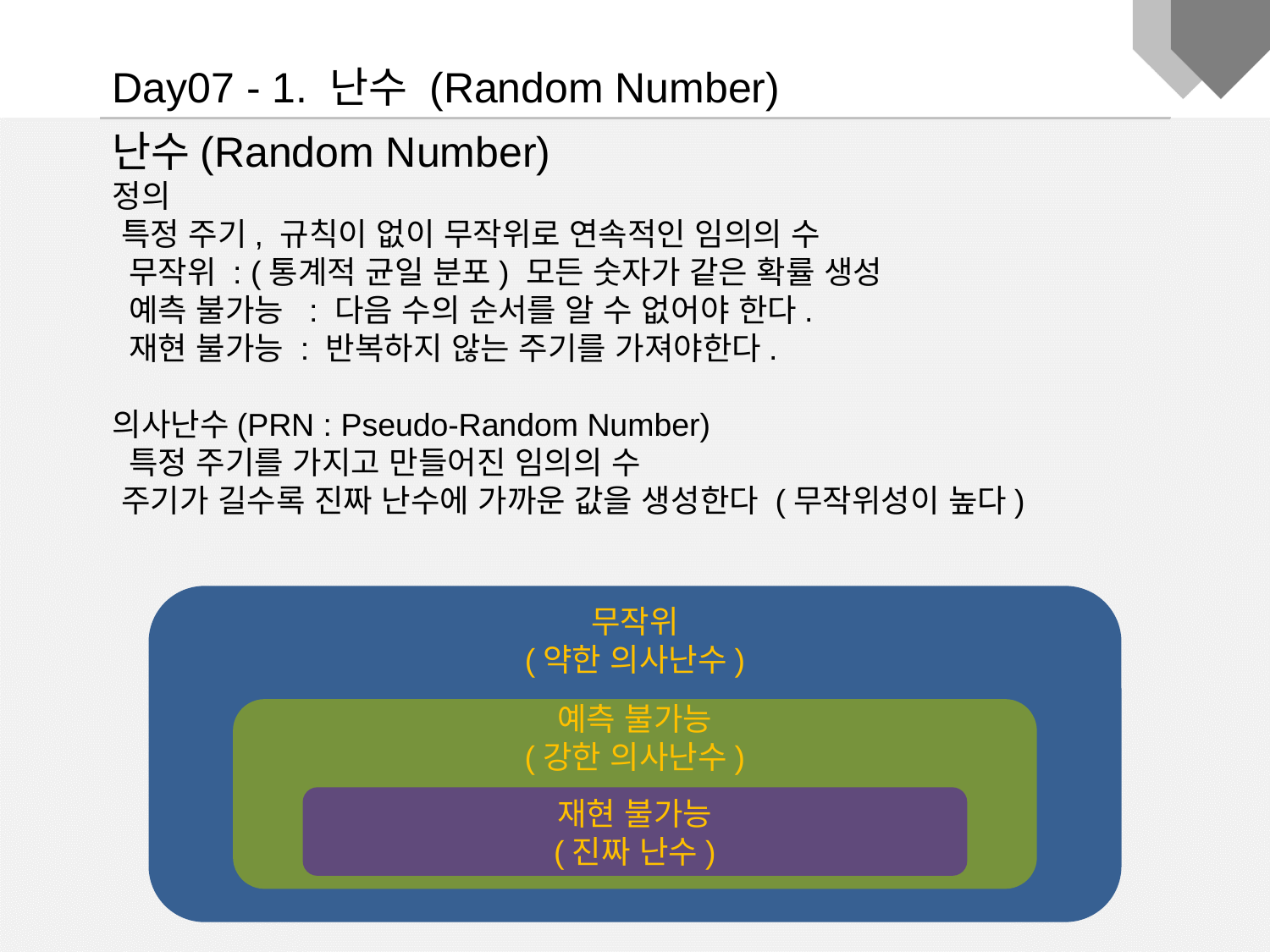

Day07 - 1. 난수 (Random Number)
난수(Random Number)
정의
 특정 주기, 규칙이 없이 무작위로 연속적인 임의의 수
 무작위 : (통계적 균일 분포) 모든 숫자가 같은 확률 생성
 예측 불가능  : 다음 수의 순서를 알 수 없어야 한다.
 재현 불가능 : 반복하지 않는 주기를 가져야한다.

의사난수(PRN : Pseudo-Random Number)
 특정 주기를 가지고 만들어진 임의의 수
 주기가 길수록 진짜 난수에 가까운 값을 생성한다 (무작위성이 높다)

무작위
(약한 의사난수)

예측 불가능
(강한 의사난수)

재현 불가능
(진짜 난수)